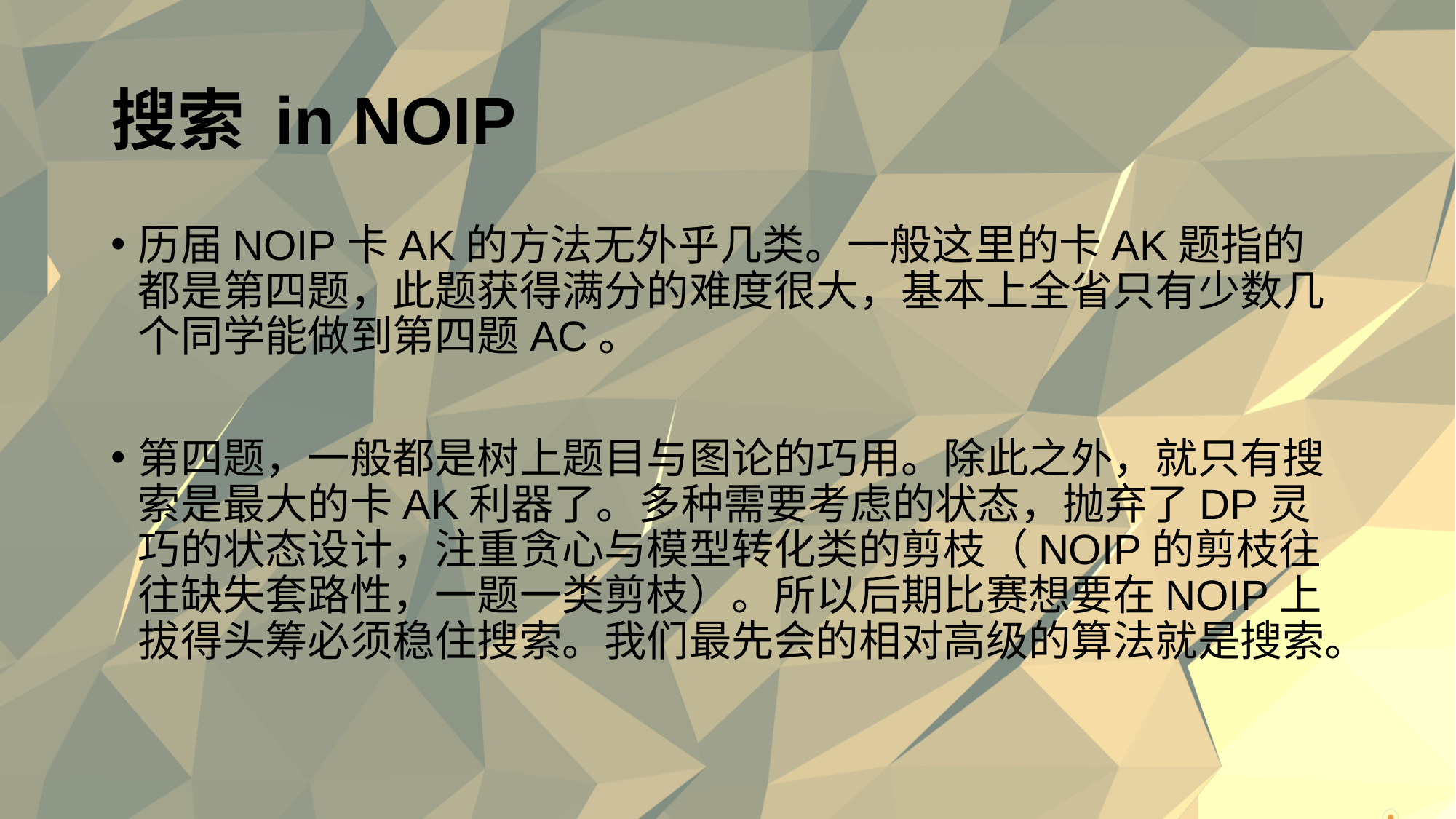

# 搜索 in NOIP
历届NOIP卡AK的方法无外乎几类。一般这里的卡AK题指的都是第四题，此题获得满分的难度很大，基本上全省只有少数几个同学能做到第四题AC。

第四题，一般都是树上题目与图论的巧用。除此之外，就只有搜索是最大的卡AK利器了。多种需要考虑的状态，抛弃了DP灵巧的状态设计，注重贪心与模型转化类的剪枝（NOIP的剪枝往往缺失套路性，一题一类剪枝）。所以后期比赛想要在NOIP上拔得头筹必须稳住搜索。我们最先会的相对高级的算法就是搜索。